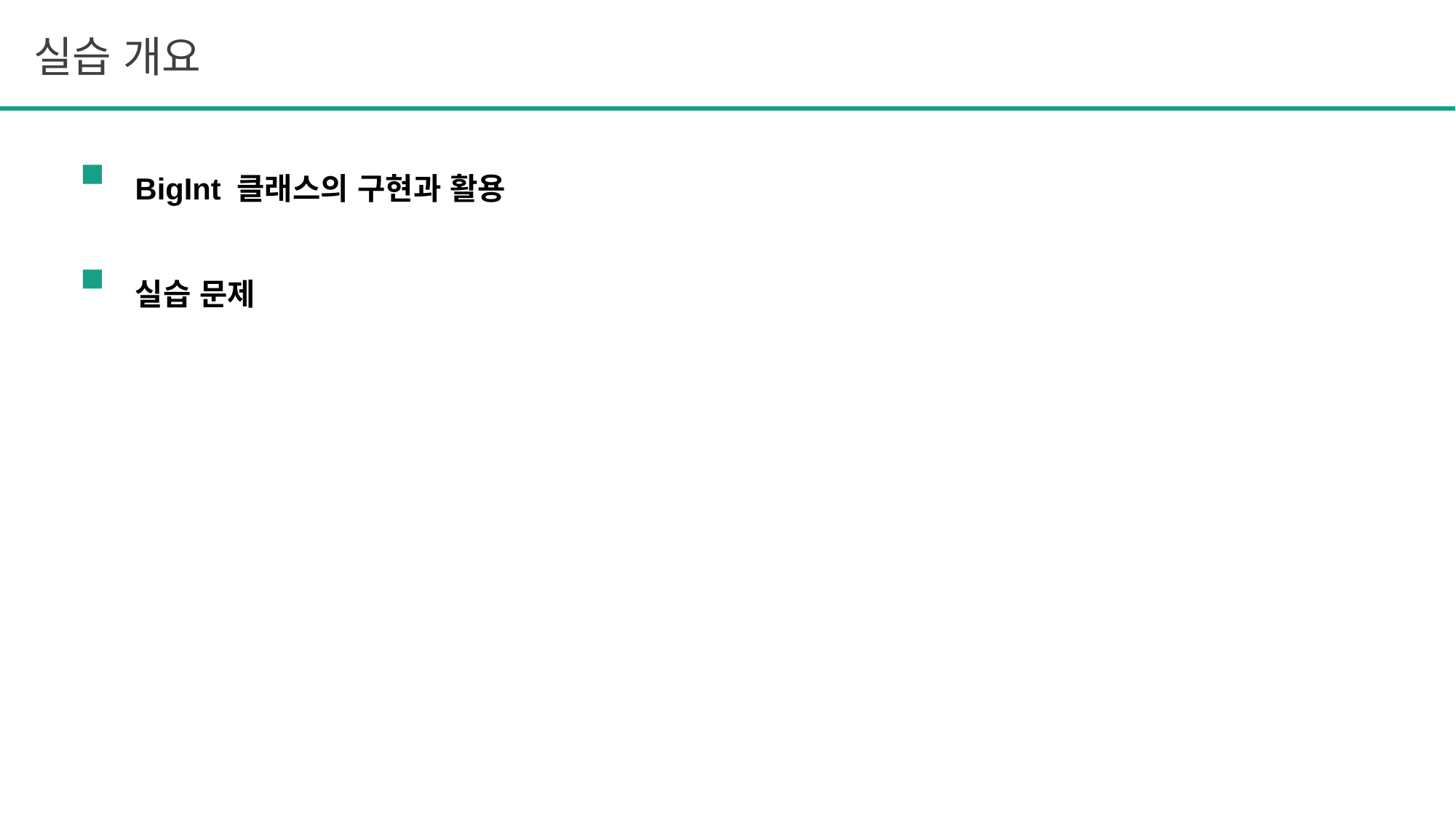

실습 개요
BigInt 클래스의 구현과 활용

실습 문제